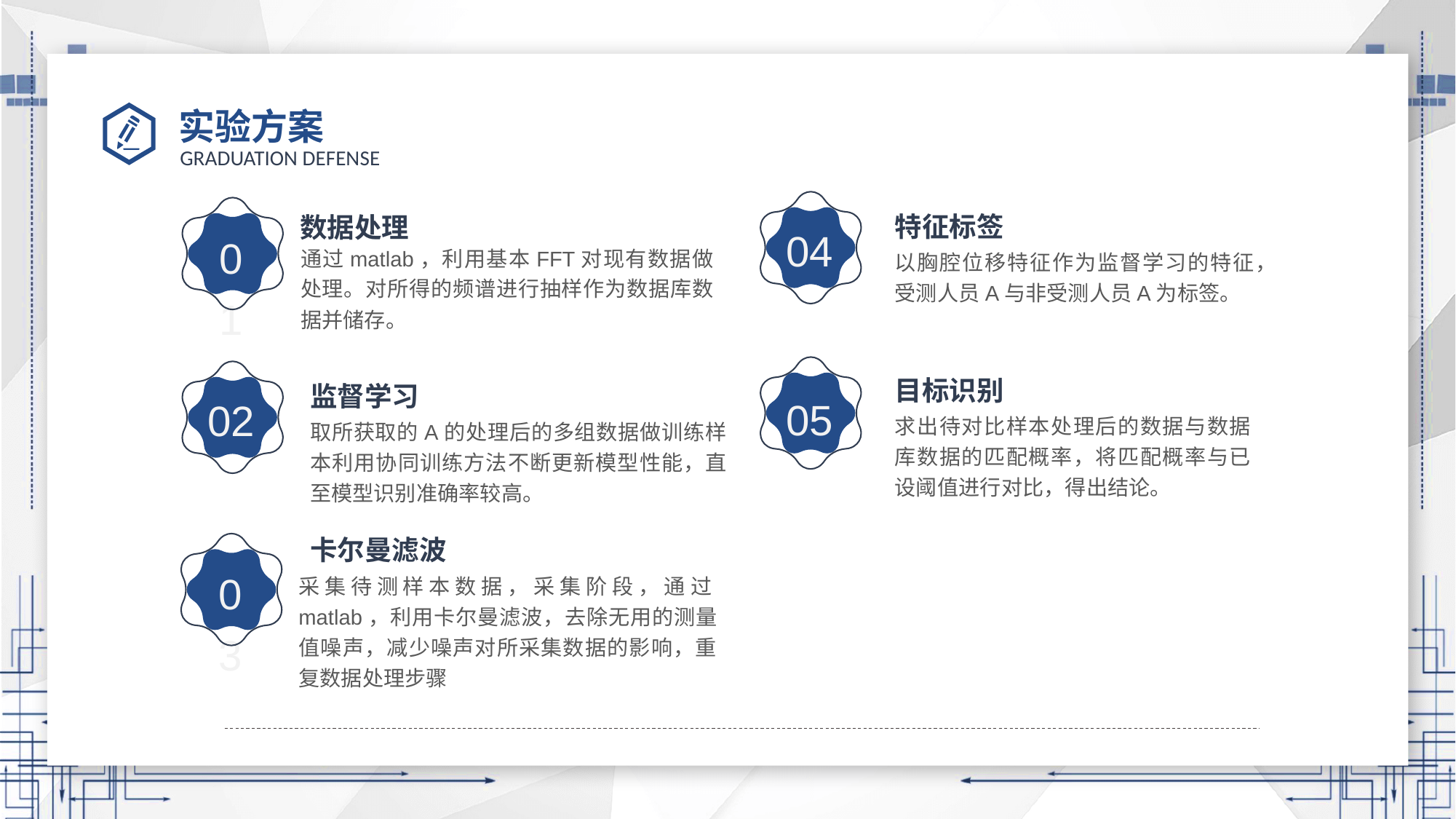

# 实验方案

04

01
特征标签
数据处理
通过matlab，利用基本FFT对现有数据做处理。对所得的频谱进行抽样作为数据库数据并储存。
以胸腔位移特征作为监督学习的特征，受测人员A与非受测人员A为标签。

05

02
目标识别
监督学习
求出待对比样本处理后的数据与数据库数据的匹配概率，将匹配概率与已设阈值进行对比，得出结论。
取所获取的A的处理后的多组数据做训练样本利用协同训练方法不断更新模型性能，直至模型识别准确率较高。
卡尔曼滤波

03
采集待测样本数据，采集阶段，通过matlab，利用卡尔曼滤波，去除无用的测量值噪声，减少噪声对所采集数据的影响，重复数据处理步骤